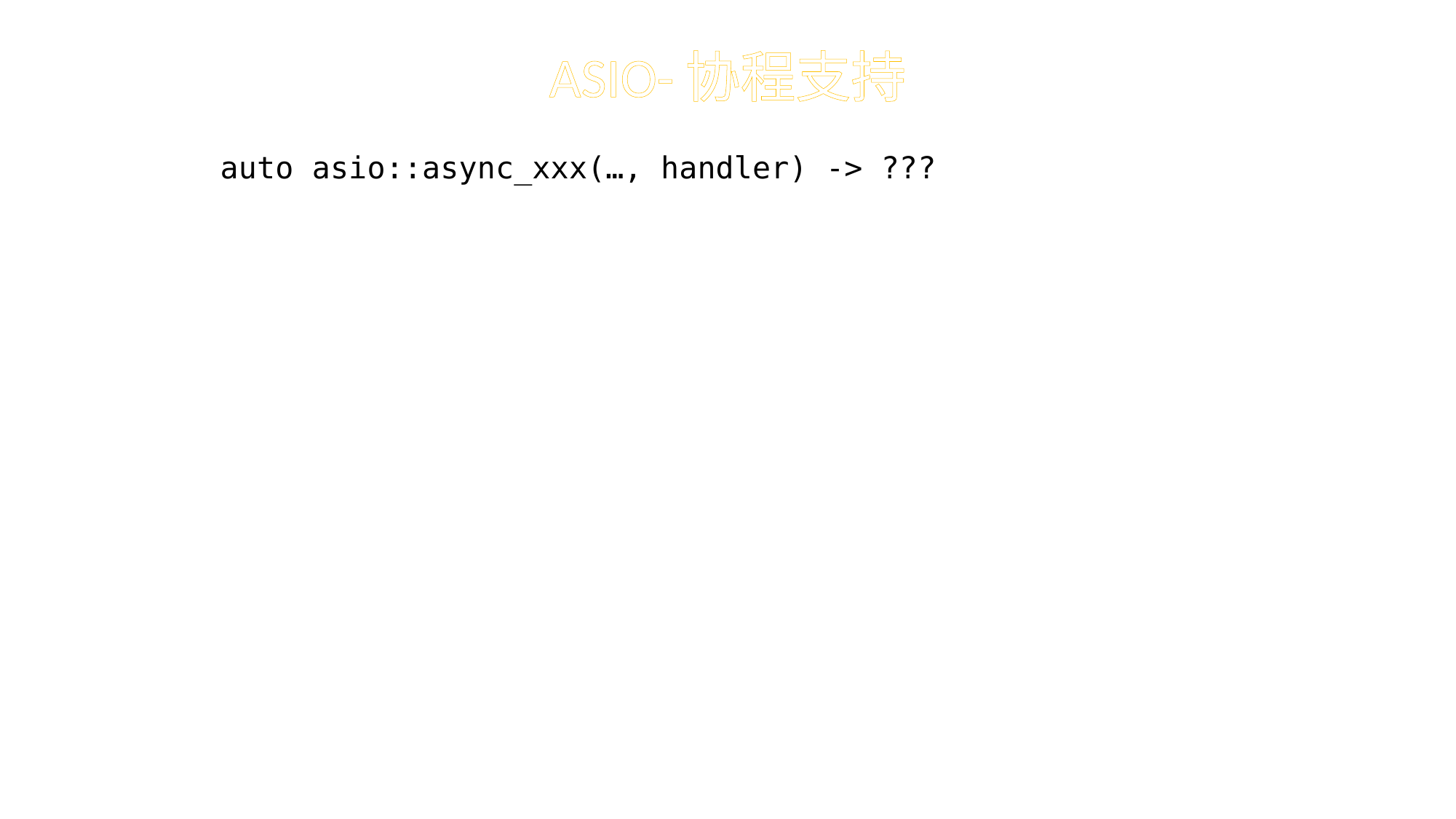

# ASIO-协程支持
auto asio::async_xxx(…, handler) -> ???